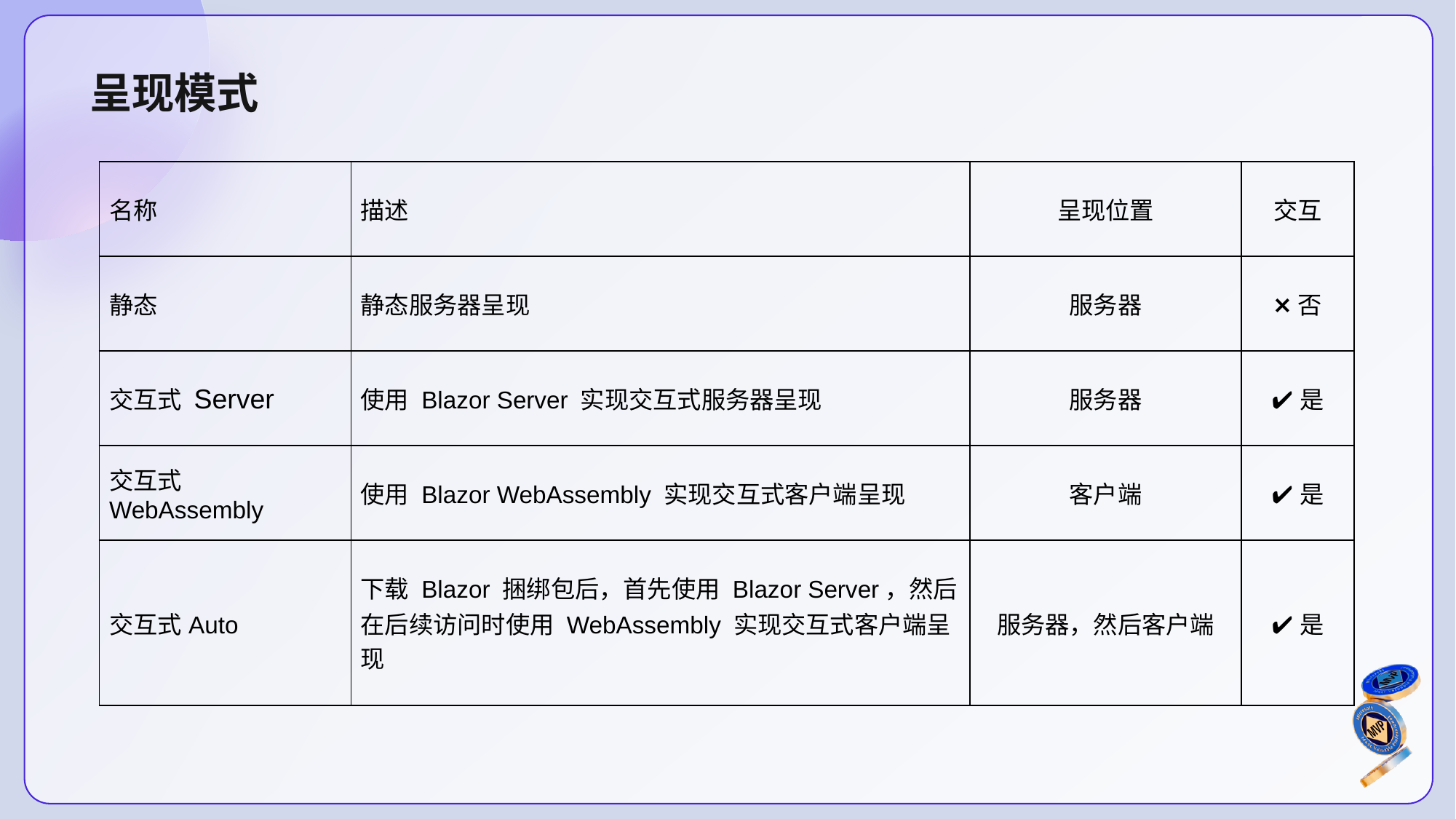

# 呈现模式
| 名称 | 描述 | 呈现位置 | 交互 |
| --- | --- | --- | --- |
| 静态 | 静态服务器呈现 | 服务器 | ❌否 |
| 交互式 Server | 使用 Blazor Server 实现交互式服务器呈现 | 服务器 | ✔️是 |
| 交互式 WebAssembly | 使用 Blazor WebAssembly 实现交互式客户端呈现 | 客户端 | ✔️是 |
| 交互式Auto | 下载 Blazor 捆绑包后，首先使用 Blazor Server，然后在后续访问时使用 WebAssembly 实现交互式客户端呈现 | 服务器，然后客户端 | ✔️是 |